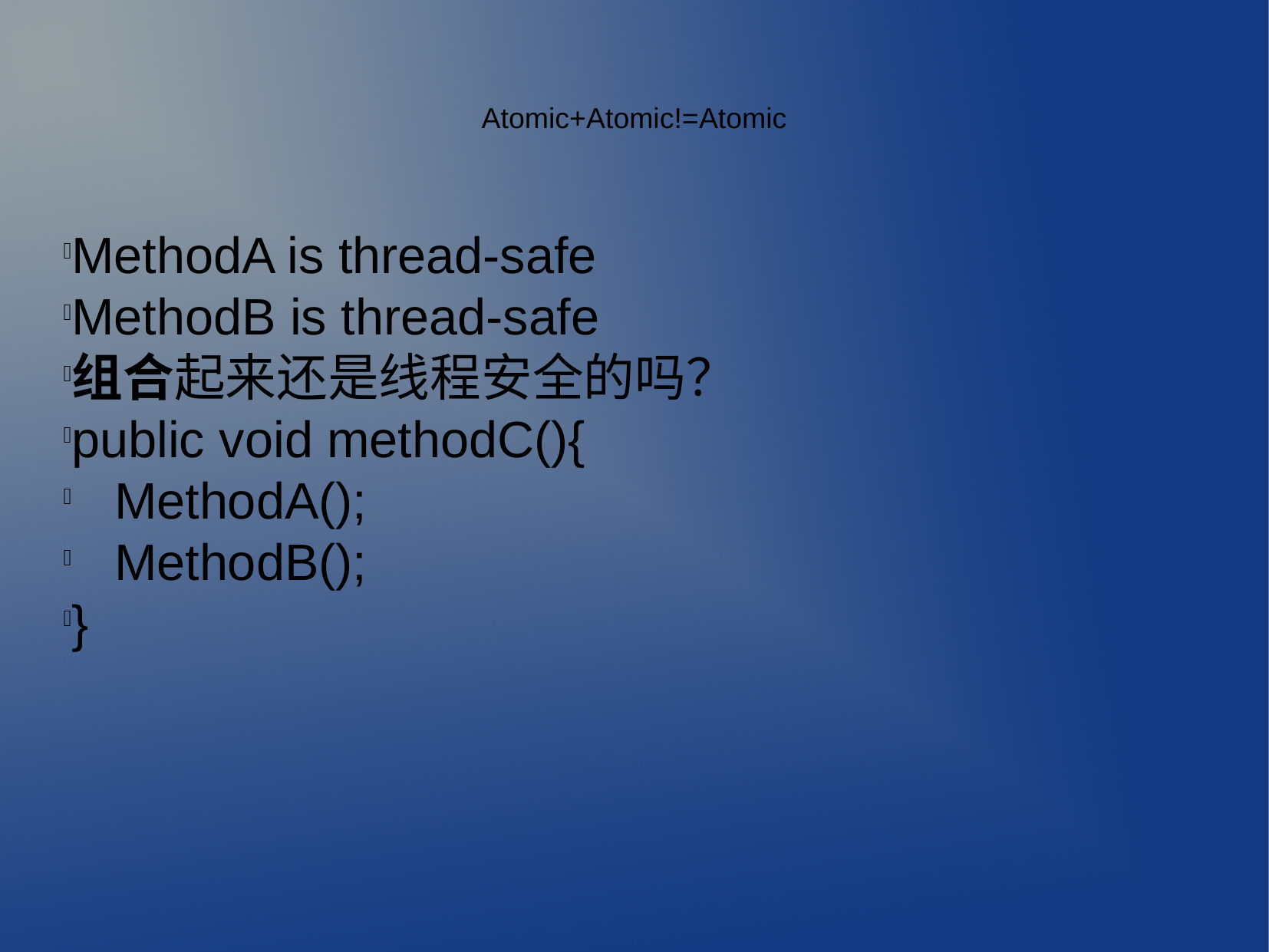

Atomic+Atomic!=Atomic
MethodA is thread-safe
MethodB is thread-safe
组合起来还是线程安全的吗？
public void methodC(){
   MethodA();
   MethodB();
}